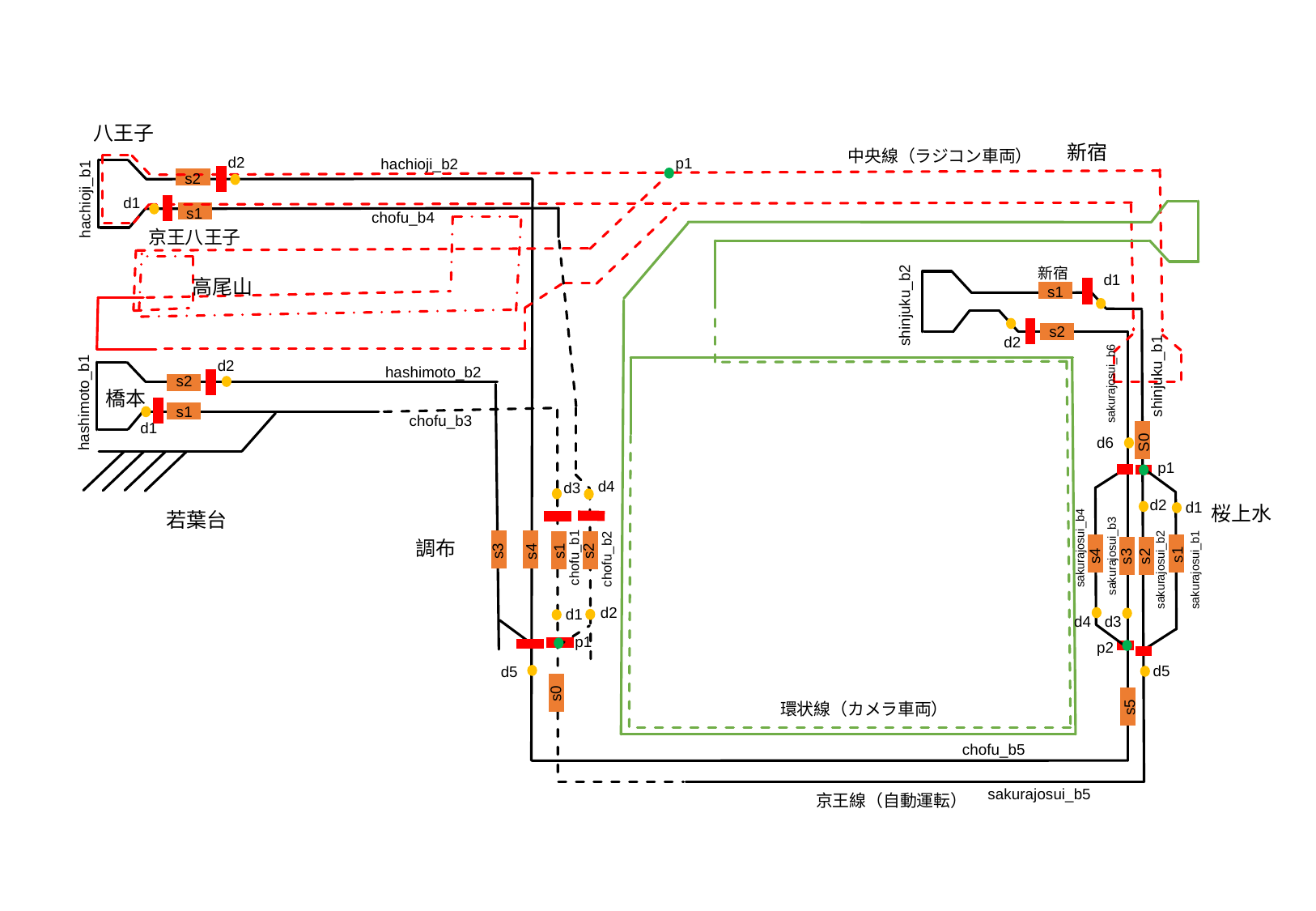

八王子
新宿
中央線（ラジコン車両）

s2

s1
京王八王子
新宿
高尾山

s1

s2

s2
橋本

s1
p1

桜上水
若葉台
調布

s1
s2
s3
s4

s1

s4
s3
s2
p1
p2

環状線（カメラ車両）
京王線（自動運転）
d2
p1
hachioji_b2

hachioji_b1
d1
chofu_b4

d1
shinjuku_b2

d2
d2
hashimoto_b2
shinjuku_b1
sakurajosui_b6

hashimoto_b1
chofu_b3

d1

S0
d6

d4
d3

d2
d1

sakurajosui_b4
sakurajosui_b3
chofu_b1
chofu_b2
sakurajosui_b2
sakurajosui_b1
d2
d1
d3
d4

d5
d5

s0

s5
chofu_b5
sakurajosui_b5